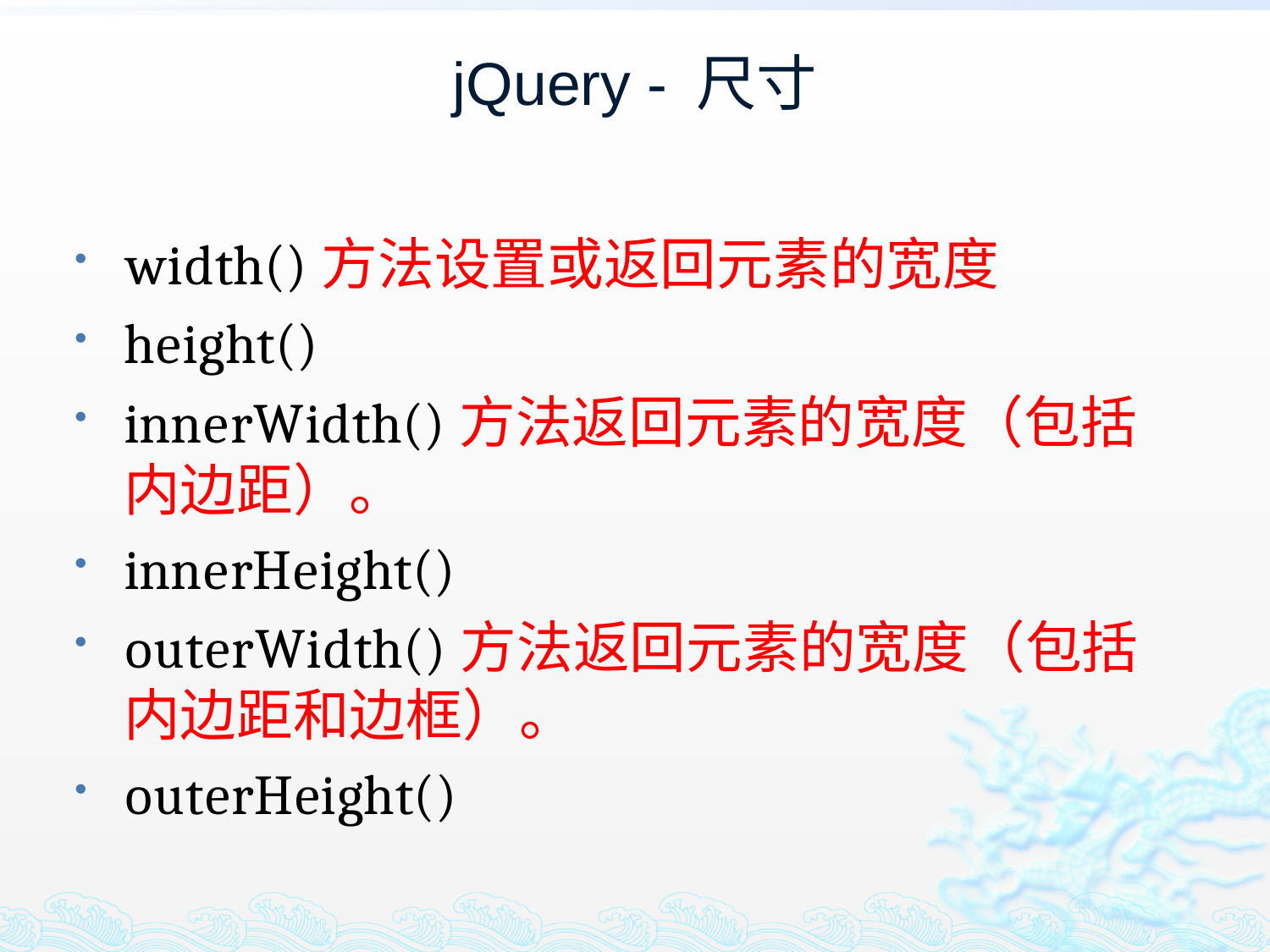

# jQuery - 尺寸
width()方法设置或返回元素的宽度
height()
innerWidth()方法返回元素的宽度（包括内边距）。
innerHeight()
outerWidth()方法返回元素的宽度（包括内边距和边框）。
outerHeight()